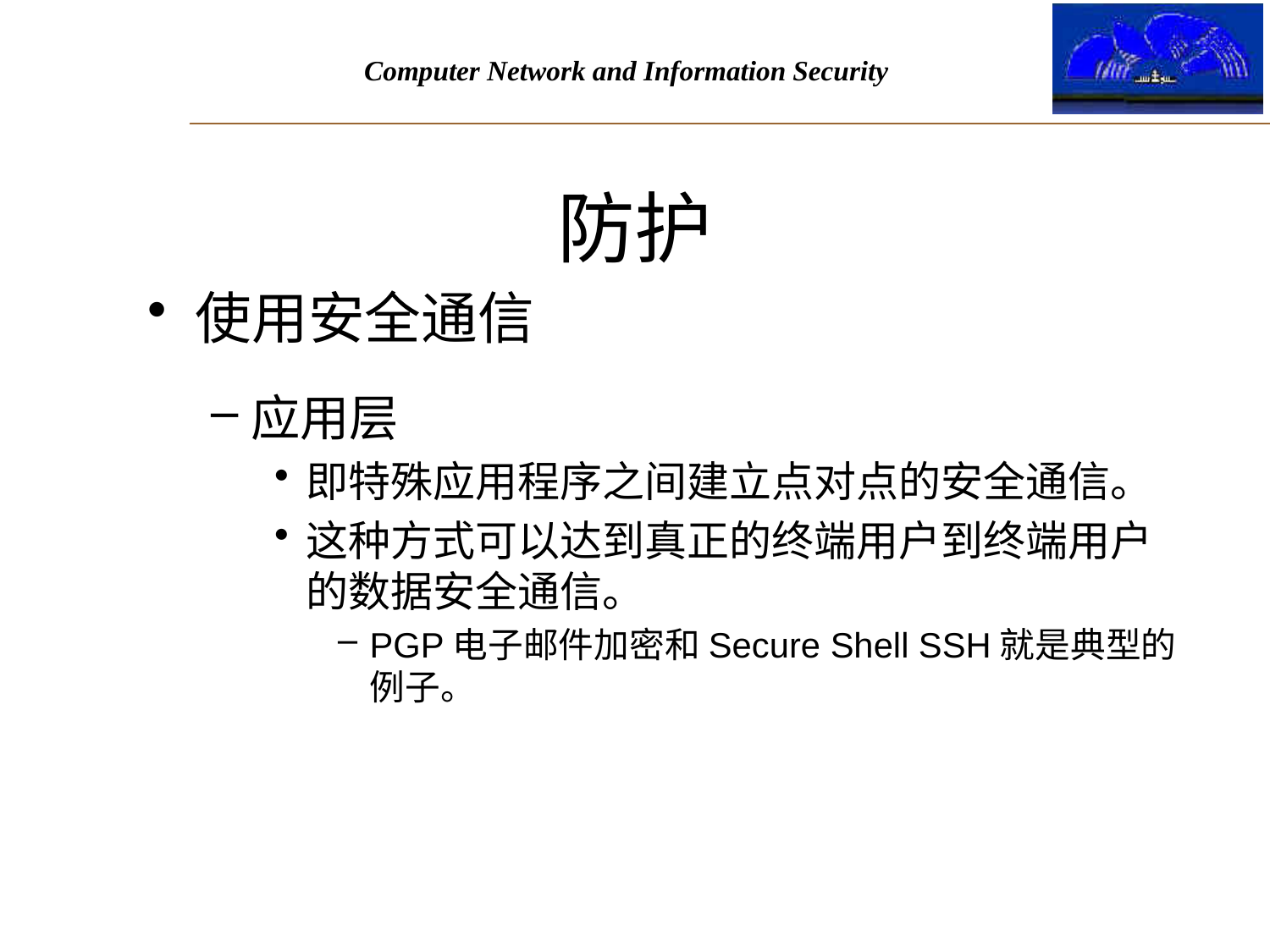

# 防护
使用安全通信
应用层
即特殊应用程序之间建立点对点的安全通信。
这种方式可以达到真正的终端用户到终端用户的数据安全通信。
PGP电子邮件加密和Secure Shell SSH就是典型的例子。